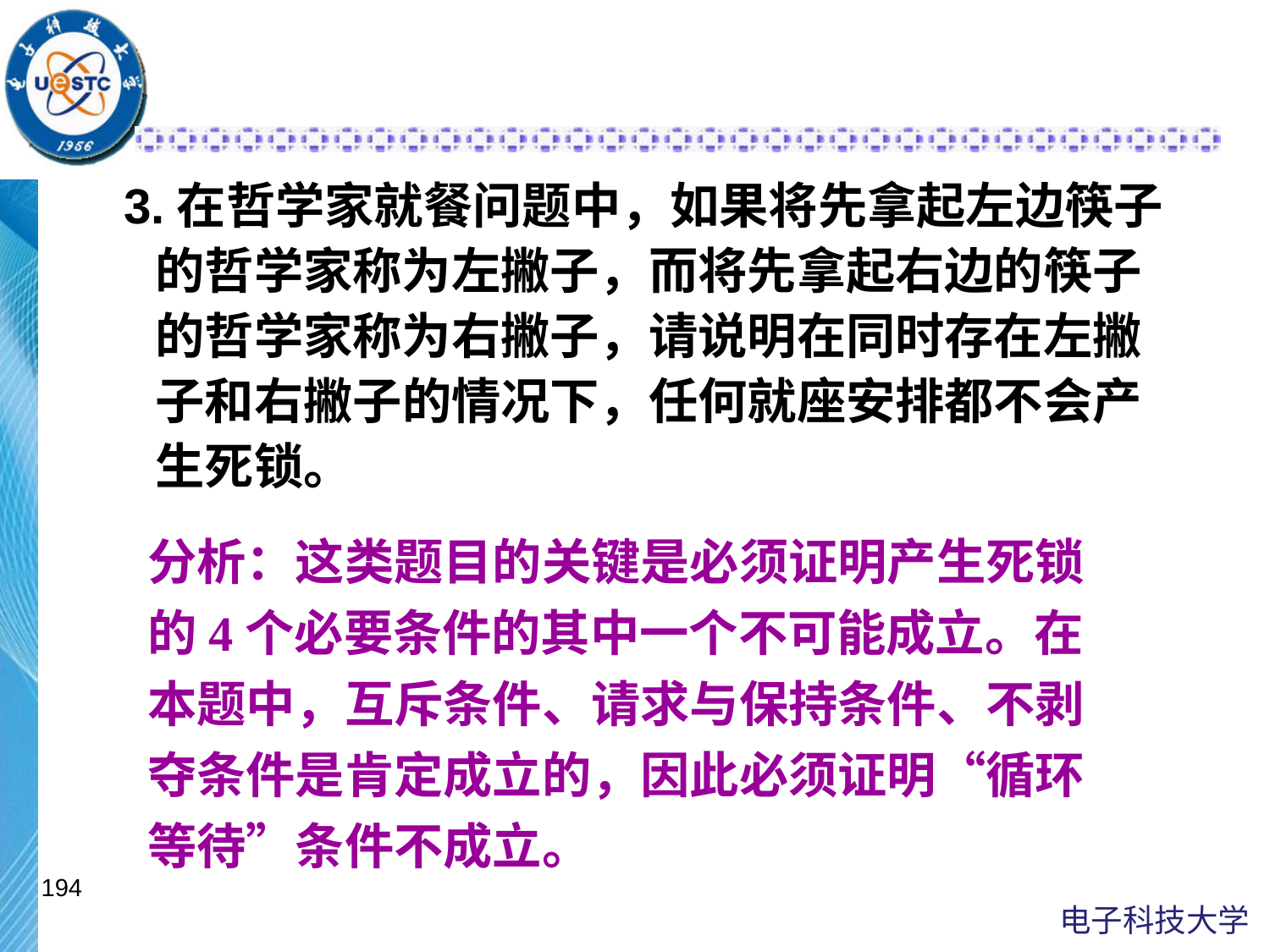

3.在哲学家就餐问题中，如果将先拿起左边筷子的哲学家称为左撇子，而将先拿起右边的筷子的哲学家称为右撇子，请说明在同时存在左撇子和右撇子的情况下，任何就座安排都不会产生死锁。
分析：这类题目的关键是必须证明产生死锁的4个必要条件的其中一个不可能成立。在本题中，互斥条件、请求与保持条件、不剥夺条件是肯定成立的，因此必须证明“循环等待”条件不成立。
194